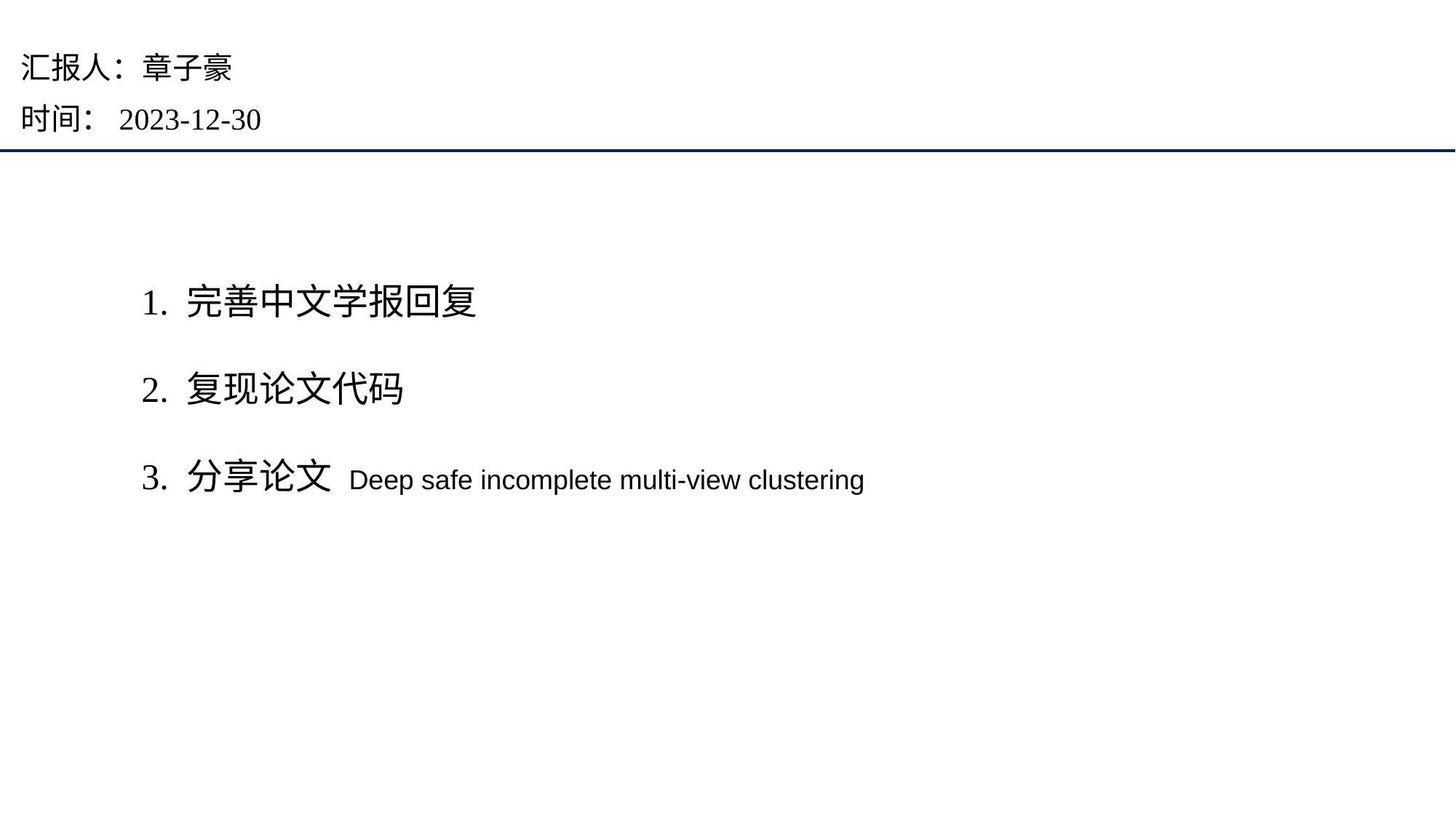

汇报人：章子豪
时间：2023-12-30
1. 完善中文学报回复

2. 复现论文代码

3. 分享论文 Deep safe incomplete multi-view clustering